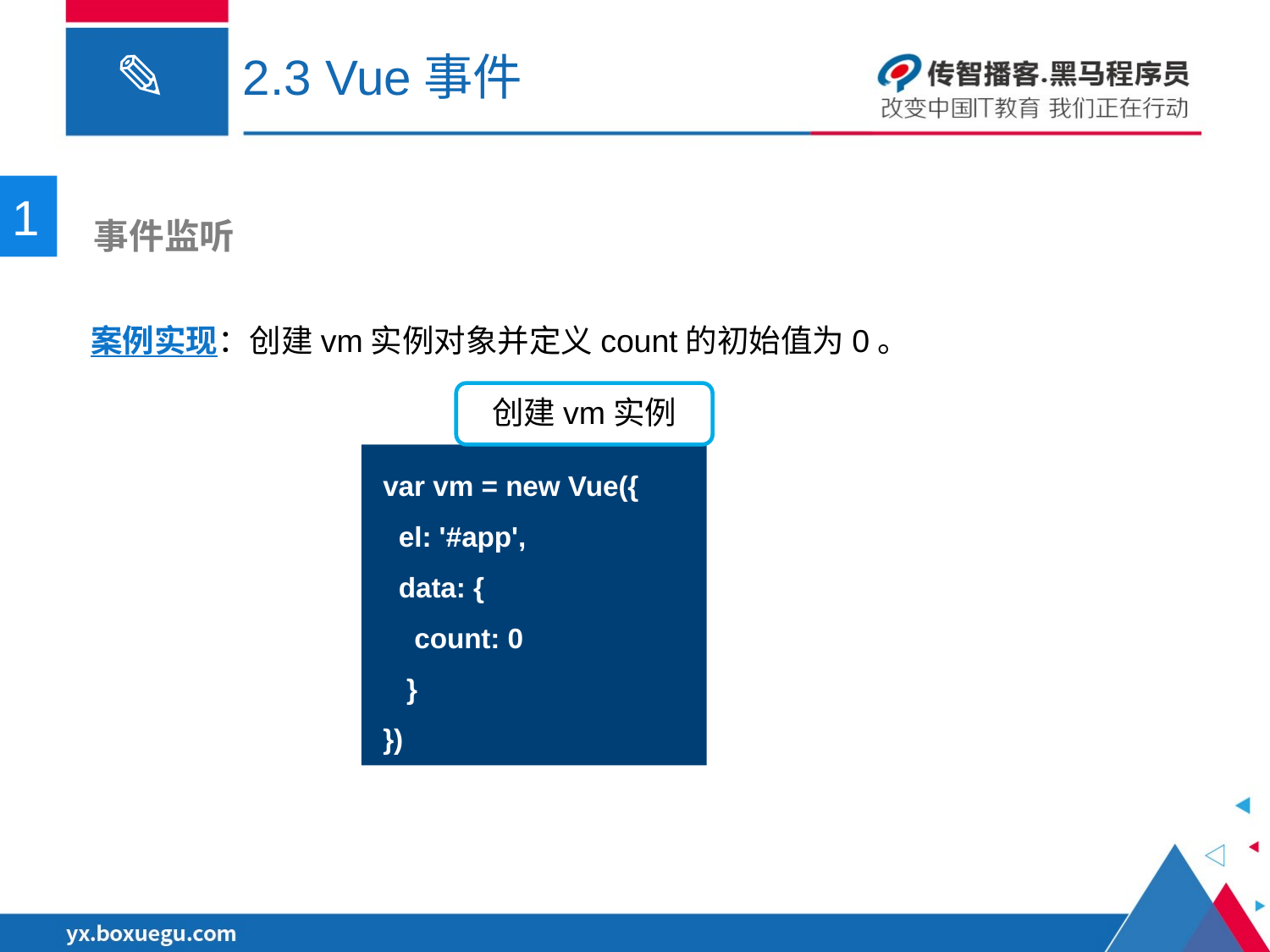

# 2.3 Vue事件

1
  事件监听
案例实现：创建vm实例对象并定义count的初始值为0。
创建vm实例

var vm = new Vue({
  el: '#app',
  data: {
    count: 0
   }
})